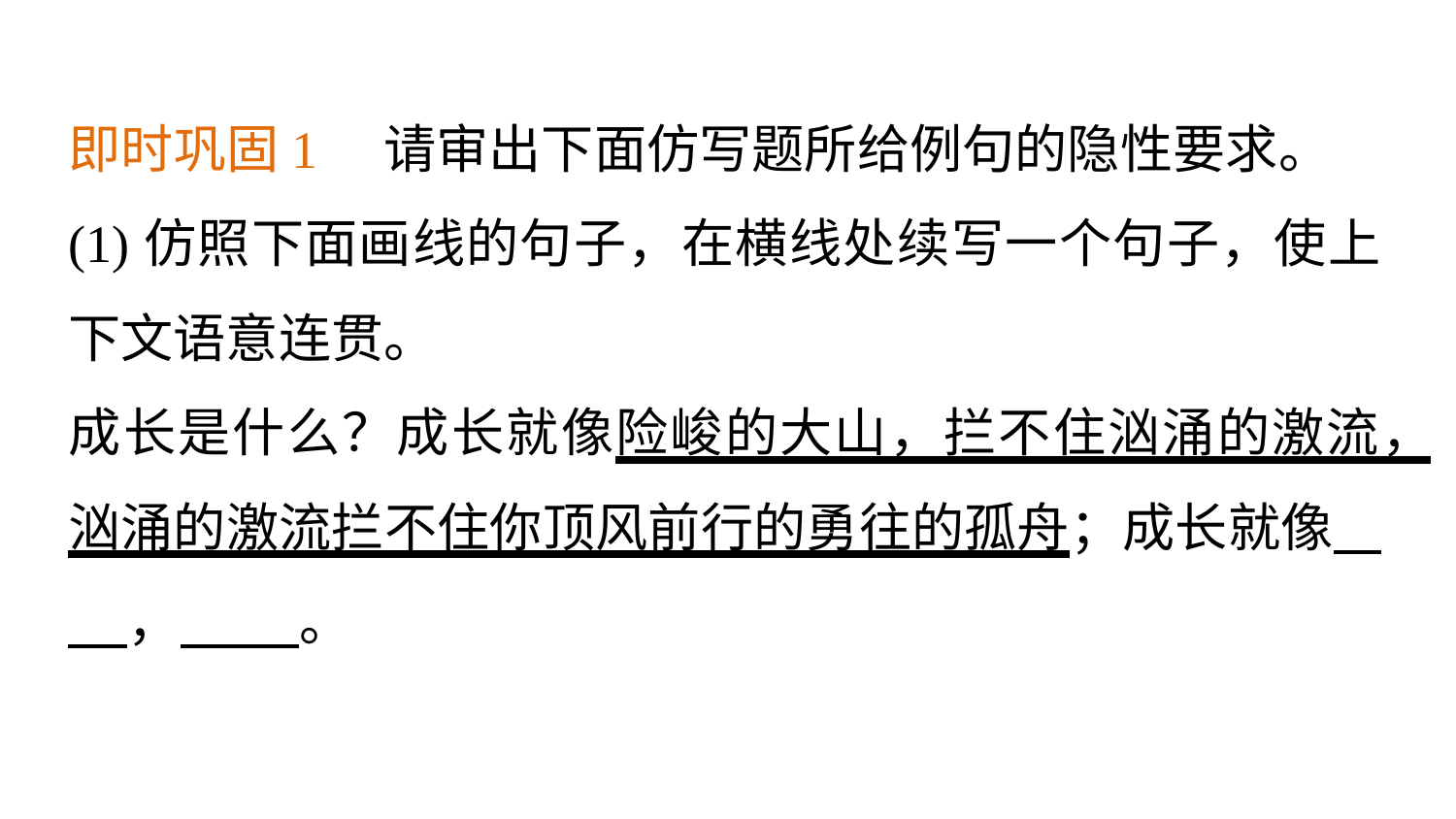

即时巩固1　请审出下面仿写题所给例句的隐性要求。
(1)仿照下面画线的句子，在横线处续写一个句子，使上下文语意连贯。
成长是什么？成长就像险峻的大山，拦不住汹涌的激流，汹涌的激流拦不住你顶风前行的勇往的孤舟；成长就像          ，          。